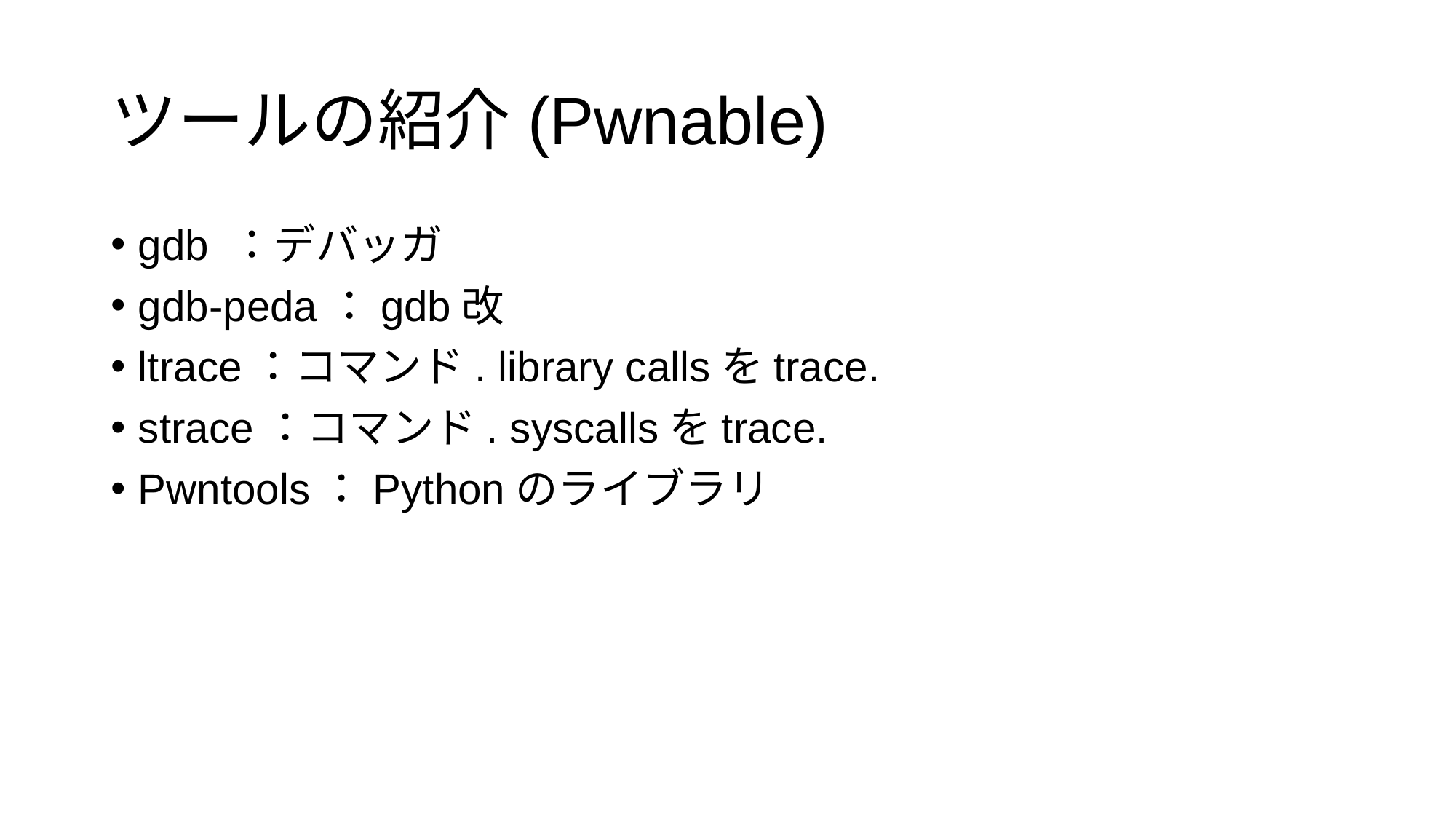

# ツールの紹介(Pwnable)
gdb ：デバッガ
gdb-peda：gdb改
ltrace：コマンド. library callsをtrace.
strace：コマンド. syscallsをtrace.
Pwntools：Pythonのライブラリ